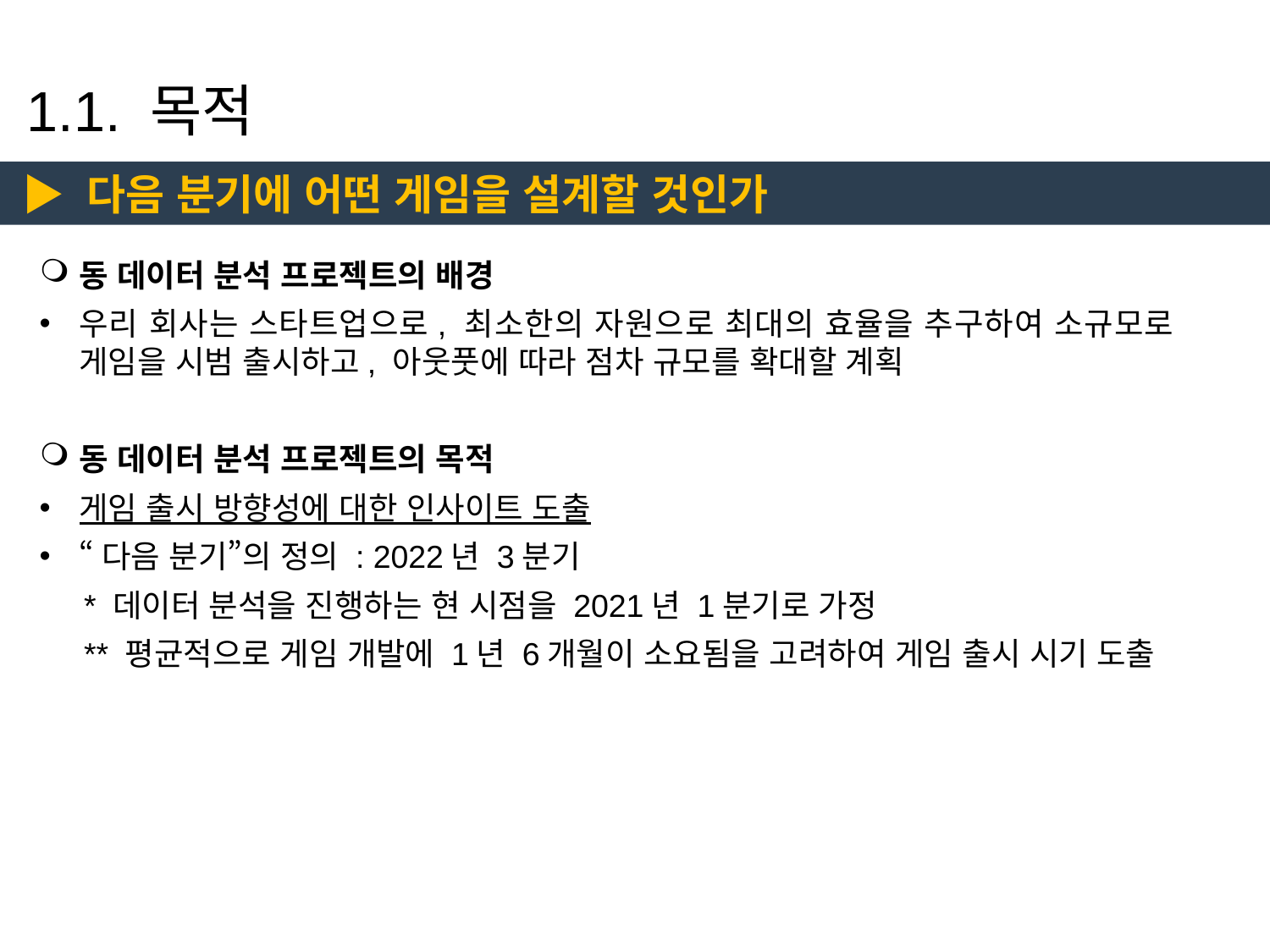

1.1. 목적
 ▶ 다음 분기에 어떤 게임을 설계할 것인가
동 데이터 분석 프로젝트의 배경
우리 회사는 스타트업으로, 최소한의 자원으로 최대의 효율을 추구하여 소규모로 게임을 시범 출시하고, 아웃풋에 따라 점차 규모를 확대할 계획

동 데이터 분석 프로젝트의 목적
게임 출시 방향성에 대한 인사이트 도출
“다음 분기”의 정의 : 2022년 3분기
     * 데이터 분석을 진행하는 현 시점을 2021년 1분기로 가정
     ** 평균적으로 게임 개발에 1년 6개월이 소요됨을 고려하여 게임 출시 시기 도출